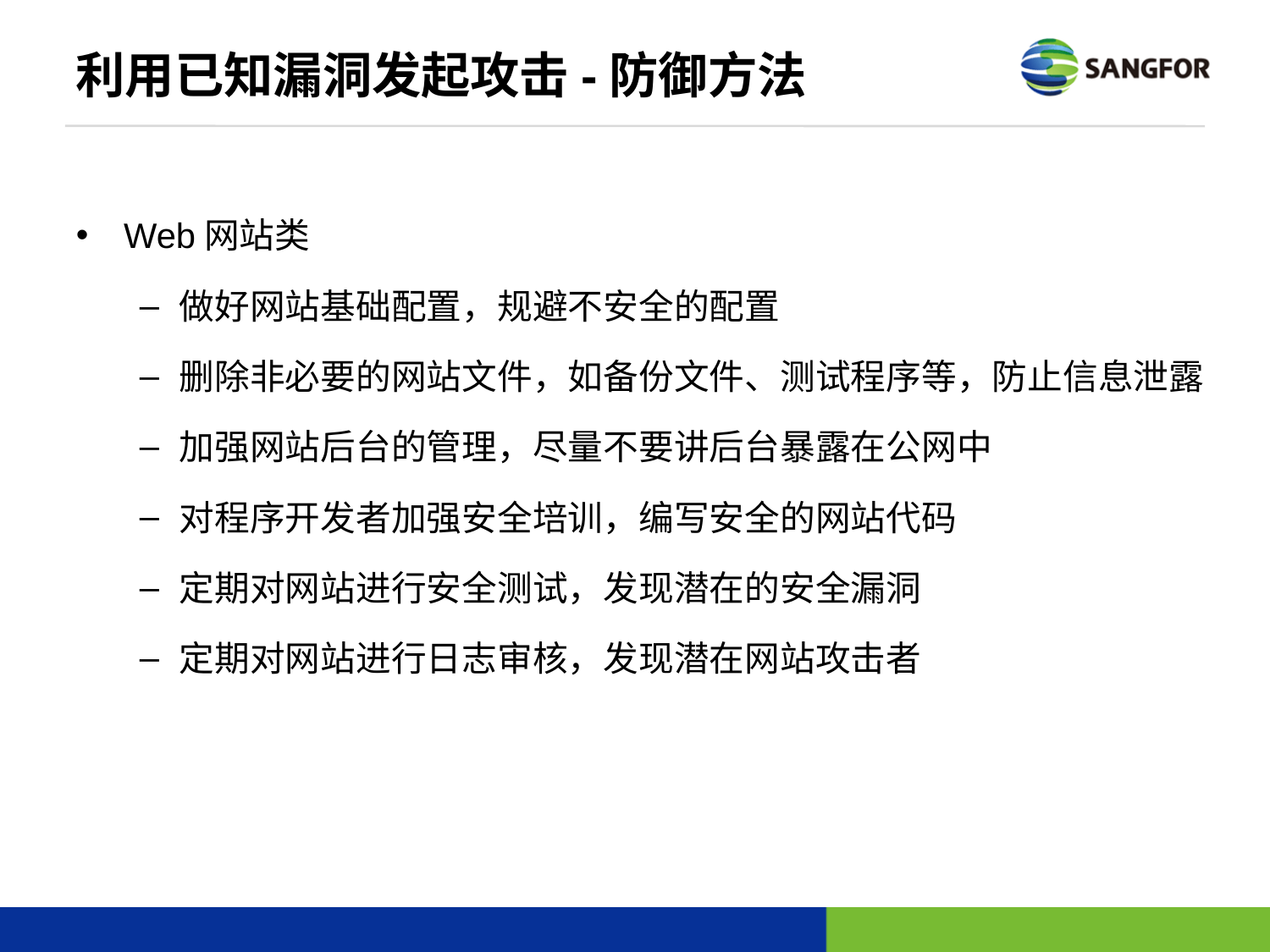

# 利用已知漏洞发起攻击-防御方法
Web网站类
做好网站基础配置，规避不安全的配置
删除非必要的网站文件，如备份文件、测试程序等，防止信息泄露
加强网站后台的管理，尽量不要讲后台暴露在公网中
对程序开发者加强安全培训，编写安全的网站代码
定期对网站进行安全测试，发现潜在的安全漏洞
定期对网站进行日志审核，发现潜在网站攻击者